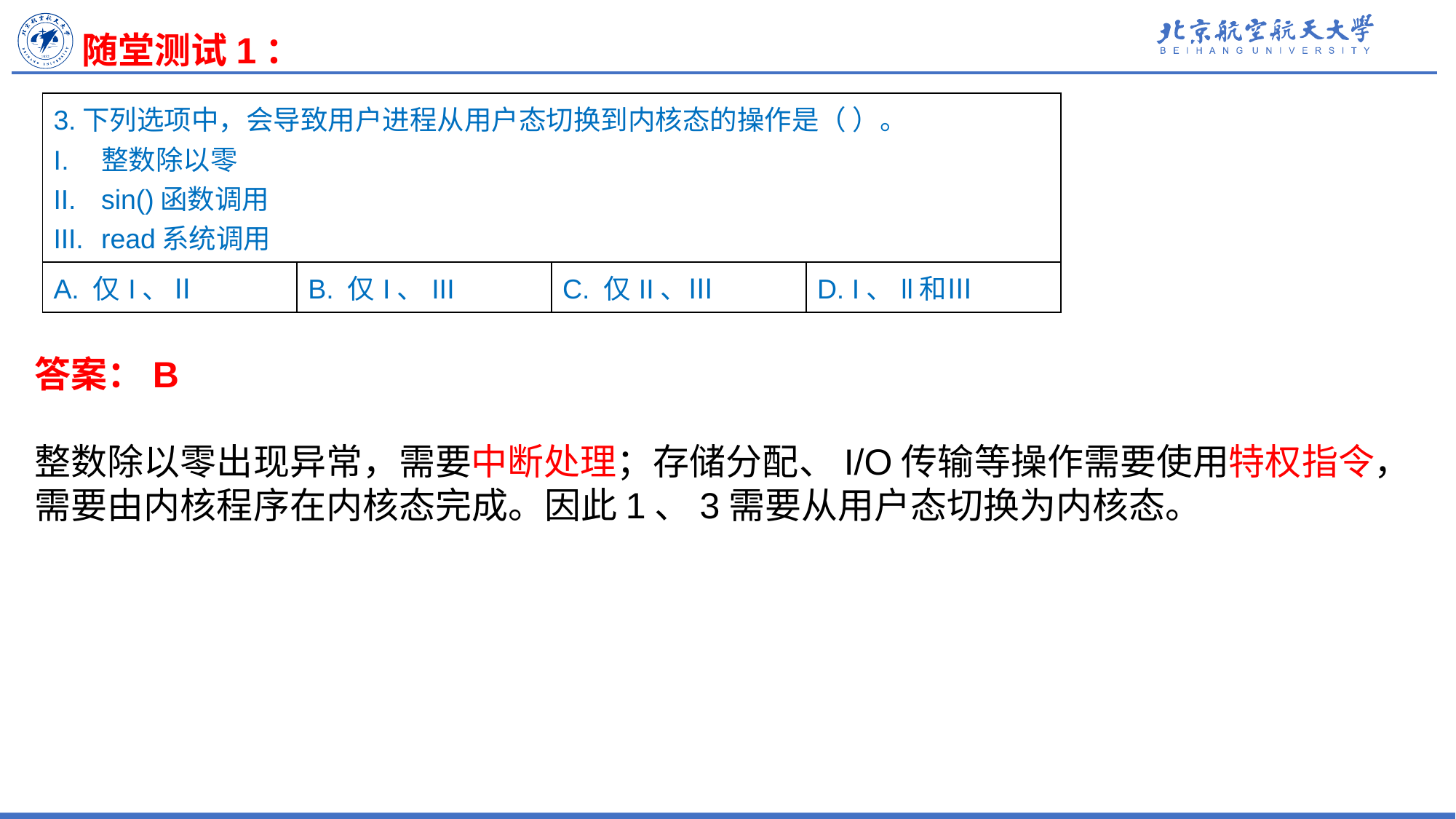

随堂测试1：
| 3.下列选项中，会导致用户进程从用户态切换到内核态的操作是（ ）。 整数除以零 sin()函数调用 read系统调用 |  |  |  |
| --- | --- | --- | --- |
| A. 仅I、Ⅱ | B. 仅I、III | C. 仅II、Ⅲ | D. I、ll和Ⅲ |
答案：B

整数除以零出现异常，需要中断处理；存储分配、I/O传输等操作需要使用特权指令，需要由内核程序在内核态完成。因此1、3需要从用户态切换为内核态。
3